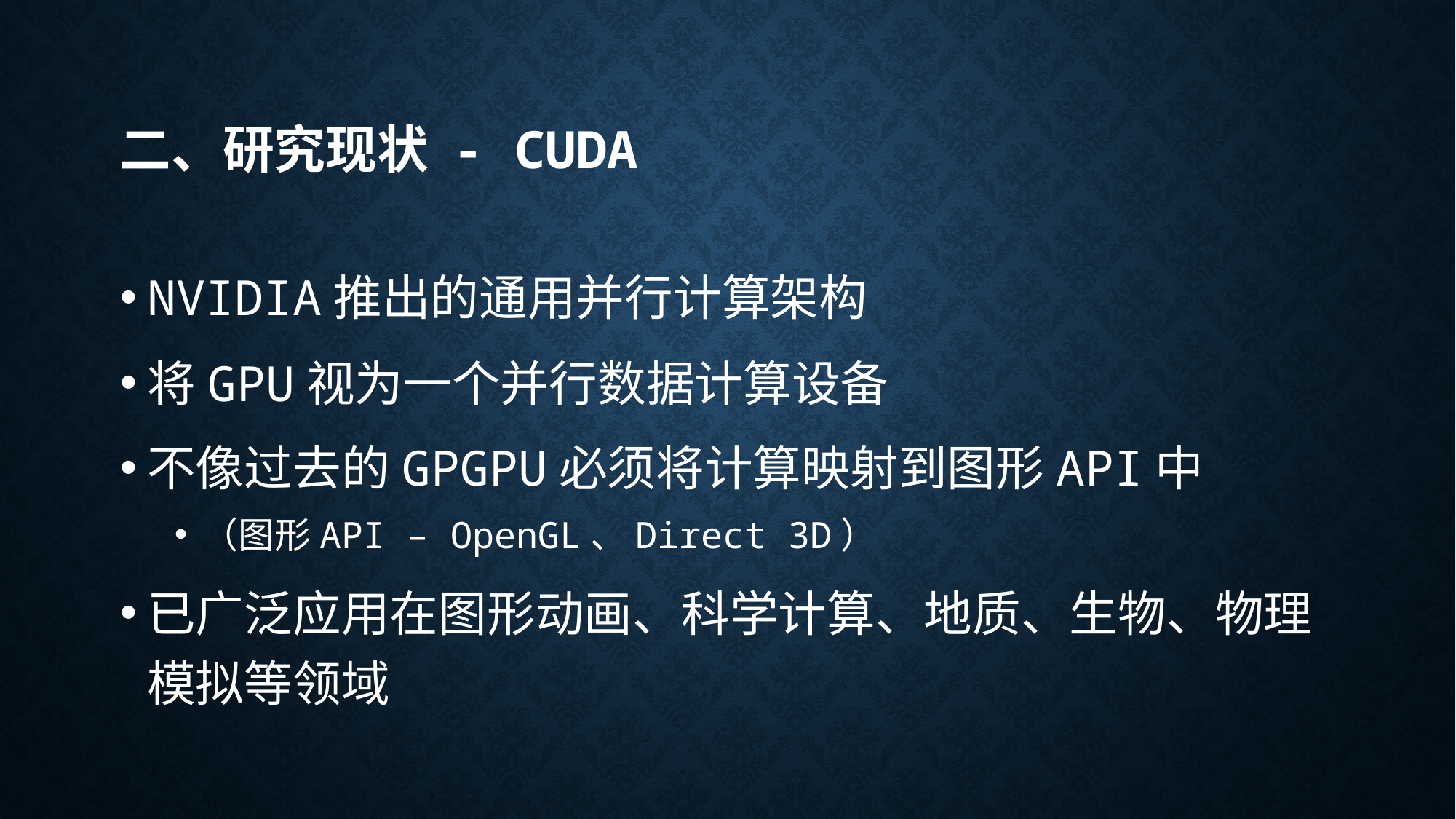

# 二、研究现状 - CUDA
NVIDIA推出的通用并行计算架构
将GPU视为一个并行数据计算设备
不像过去的GPGPU必须将计算映射到图形API中
（图形API – OpenGL、Direct 3D）
已广泛应用在图形动画、科学计算、地质、生物、物理模拟等领域